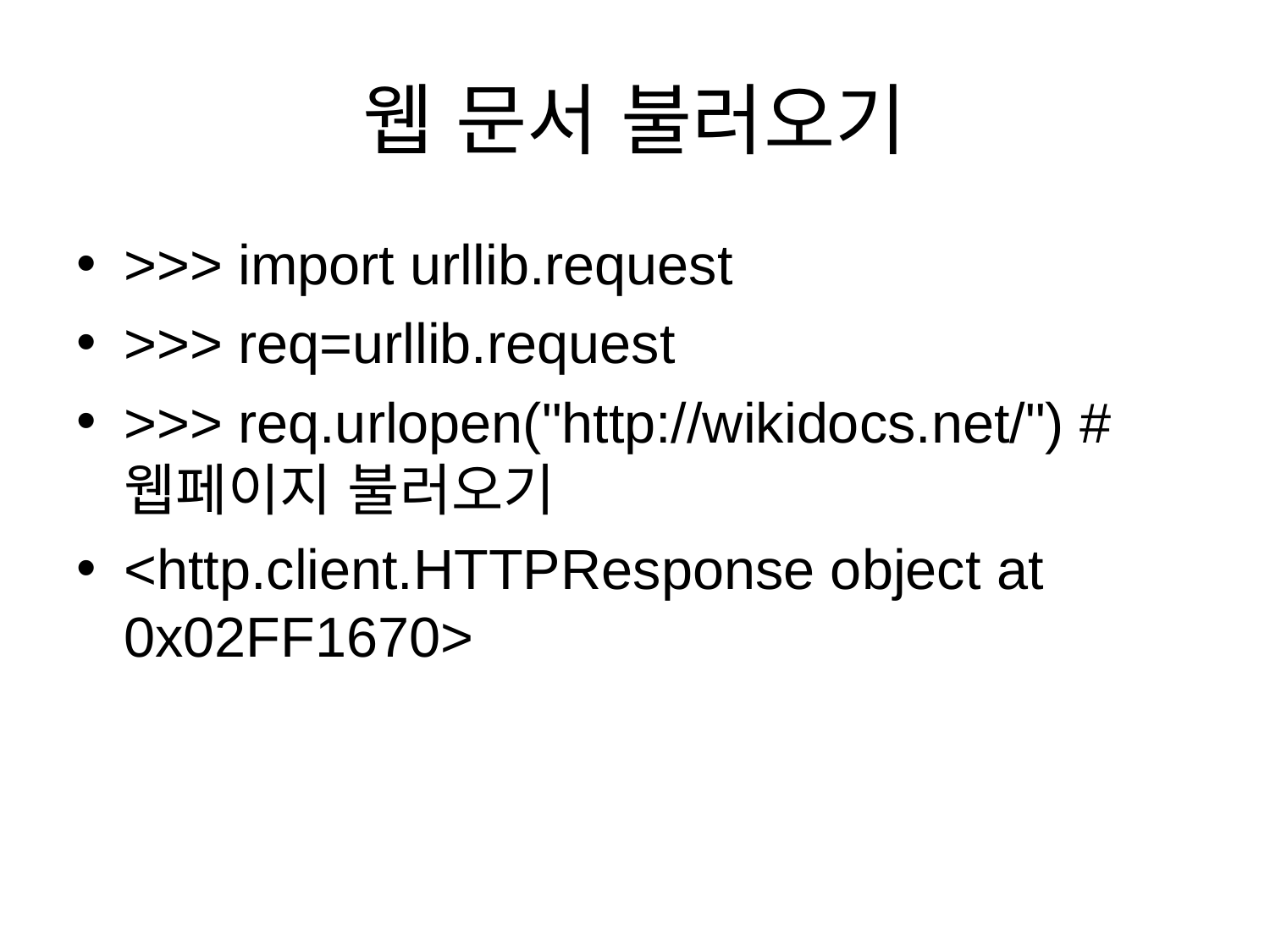

# 웹 문서 불러오기
>>> import urllib.request
>>> req=urllib.request
>>> req.urlopen("http://wikidocs.net/") #웹페이지 불러오기
<http.client.HTTPResponse object at 0x02FF1670>